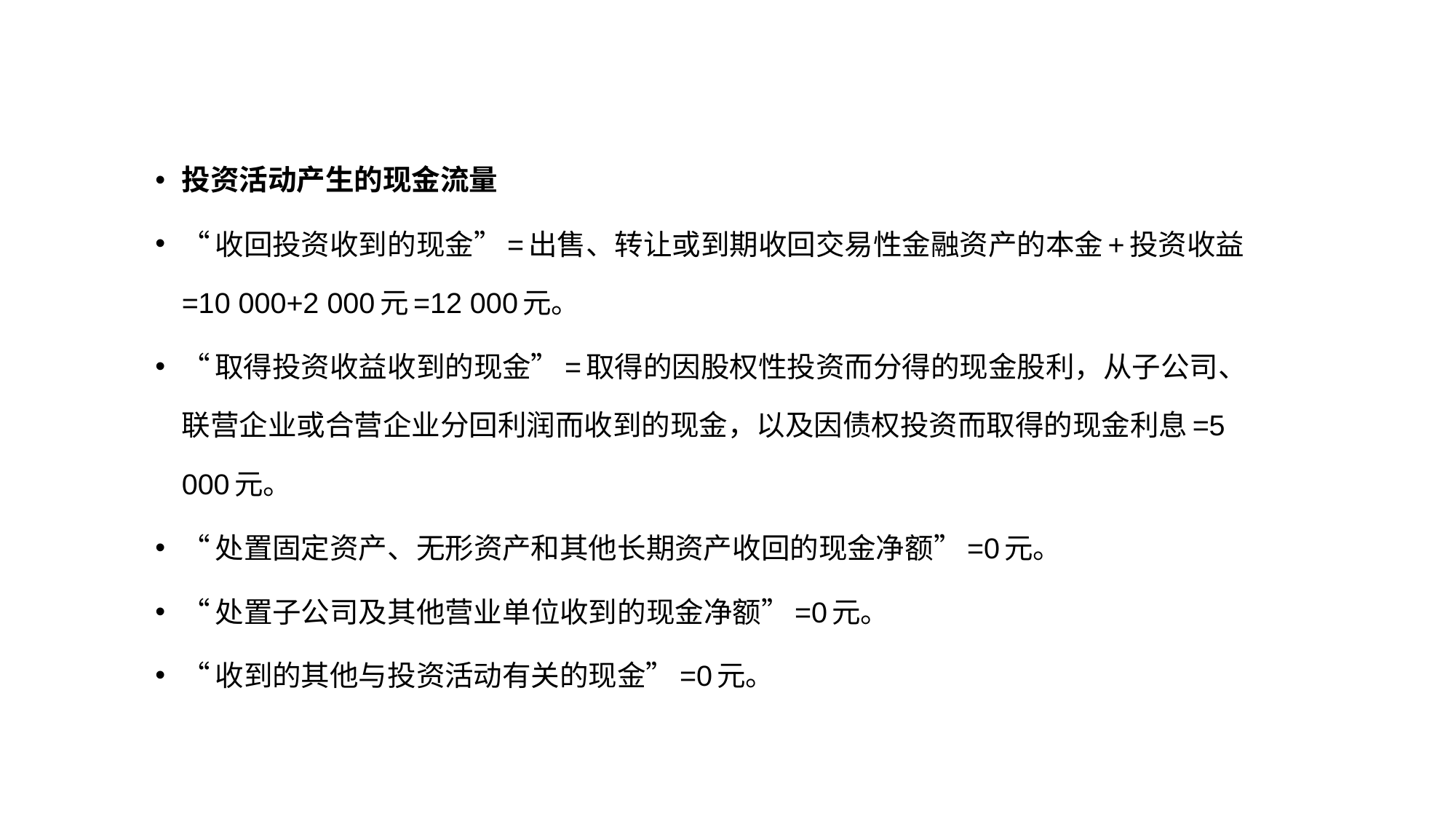

投资活动产生的现金流量
“收回投资收到的现金”=出售、转让或到期收回交易性金融资产的本金+投资收益=10 000+2 000元=12 000元。
“取得投资收益收到的现金”=取得的因股权性投资而分得的现金股利，从子公司、联营企业或合营企业分回利润而收到的现金，以及因债权投资而取得的现金利息=5 000元。
“处置固定资产、无形资产和其他长期资产收回的现金净额”=0元。
“处置子公司及其他营业单位收到的现金净额”=0元。
“收到的其他与投资活动有关的现金”=0元。

2023/3/30
82